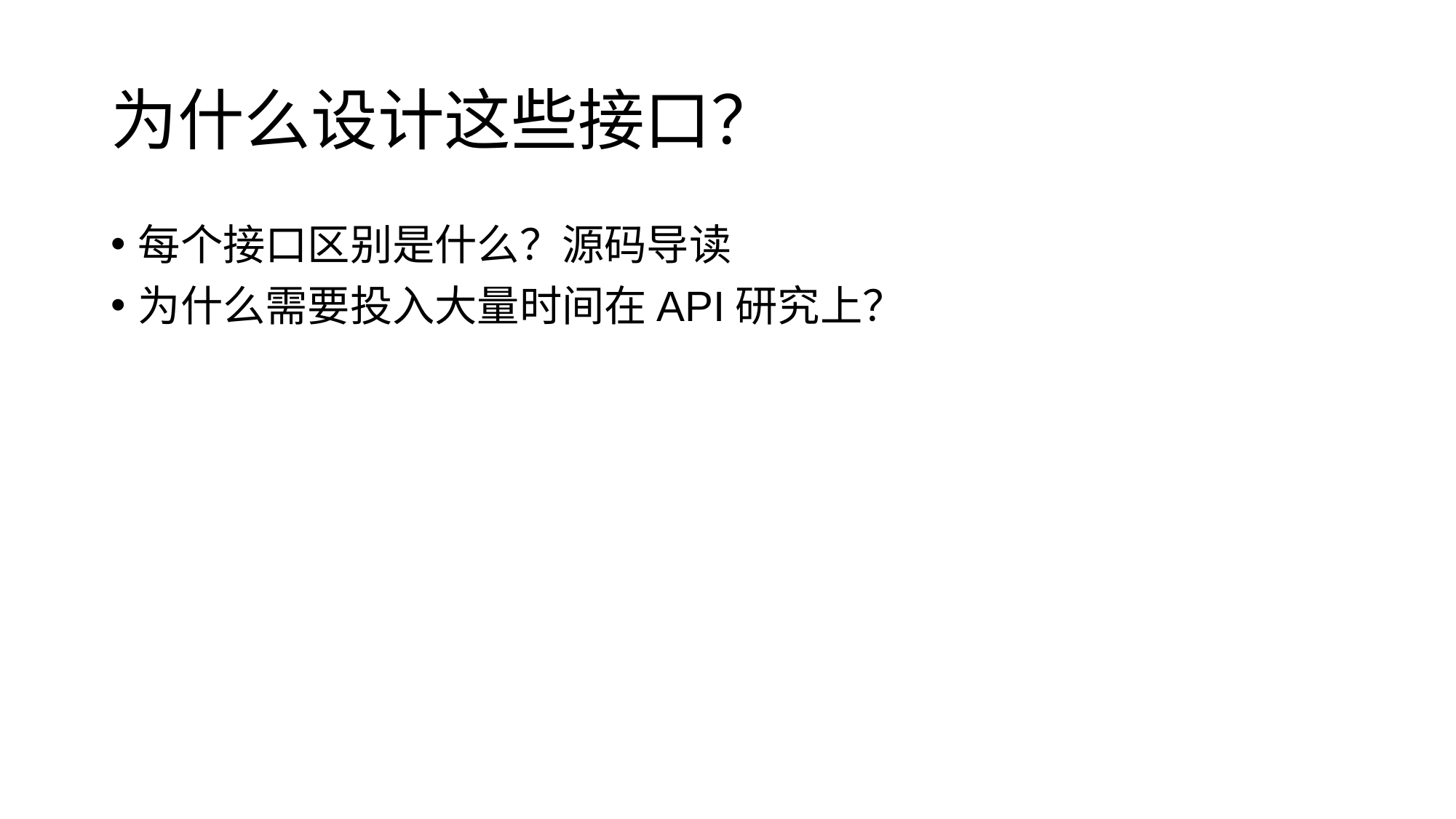

# 为什么设计这些接口？
每个接口区别是什么？源码导读
为什么需要投入大量时间在API研究上？